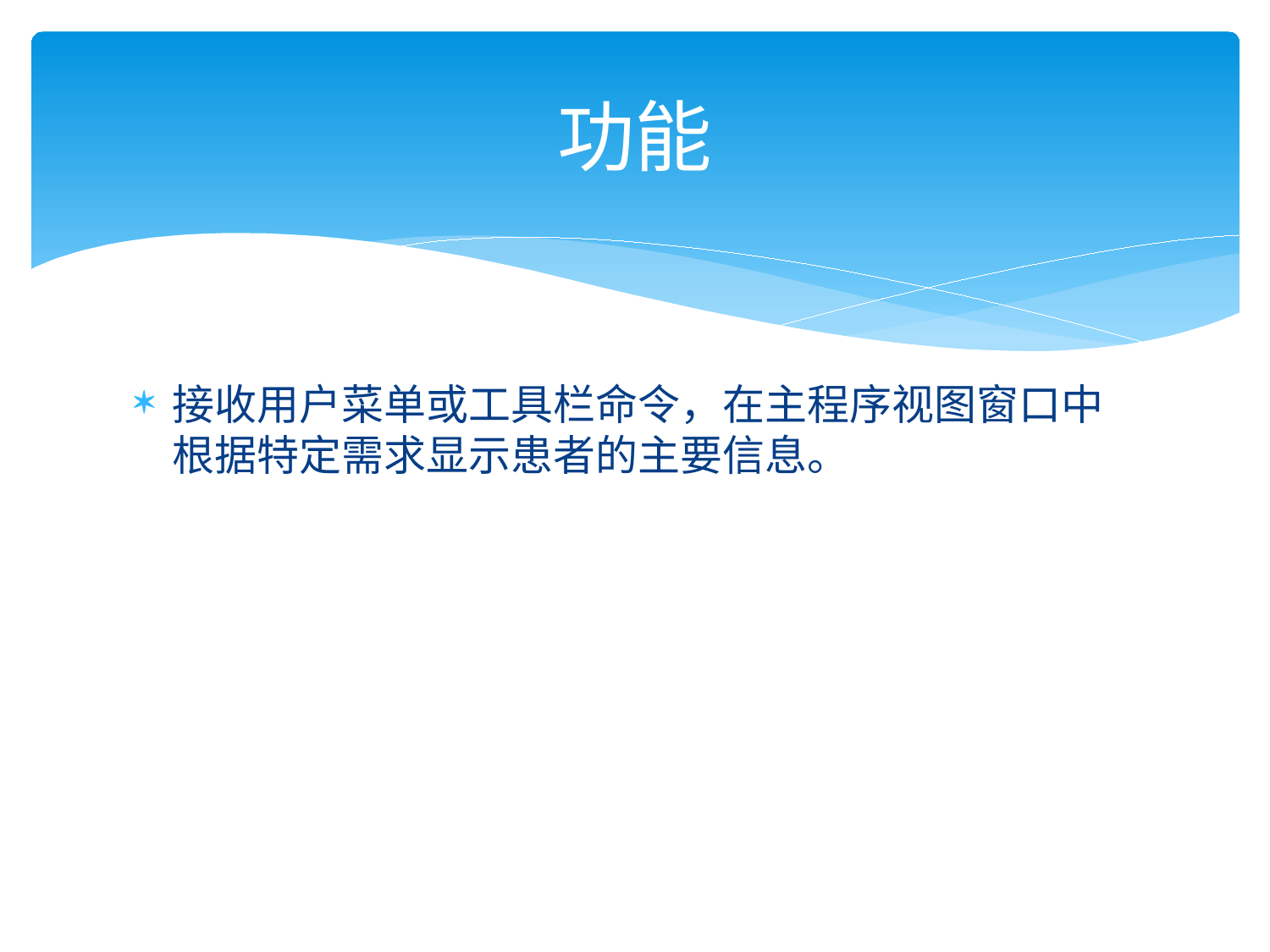

# 功能
接收用户菜单或工具栏命令，在主程序视图窗口中根据特定需求显示患者的主要信息。